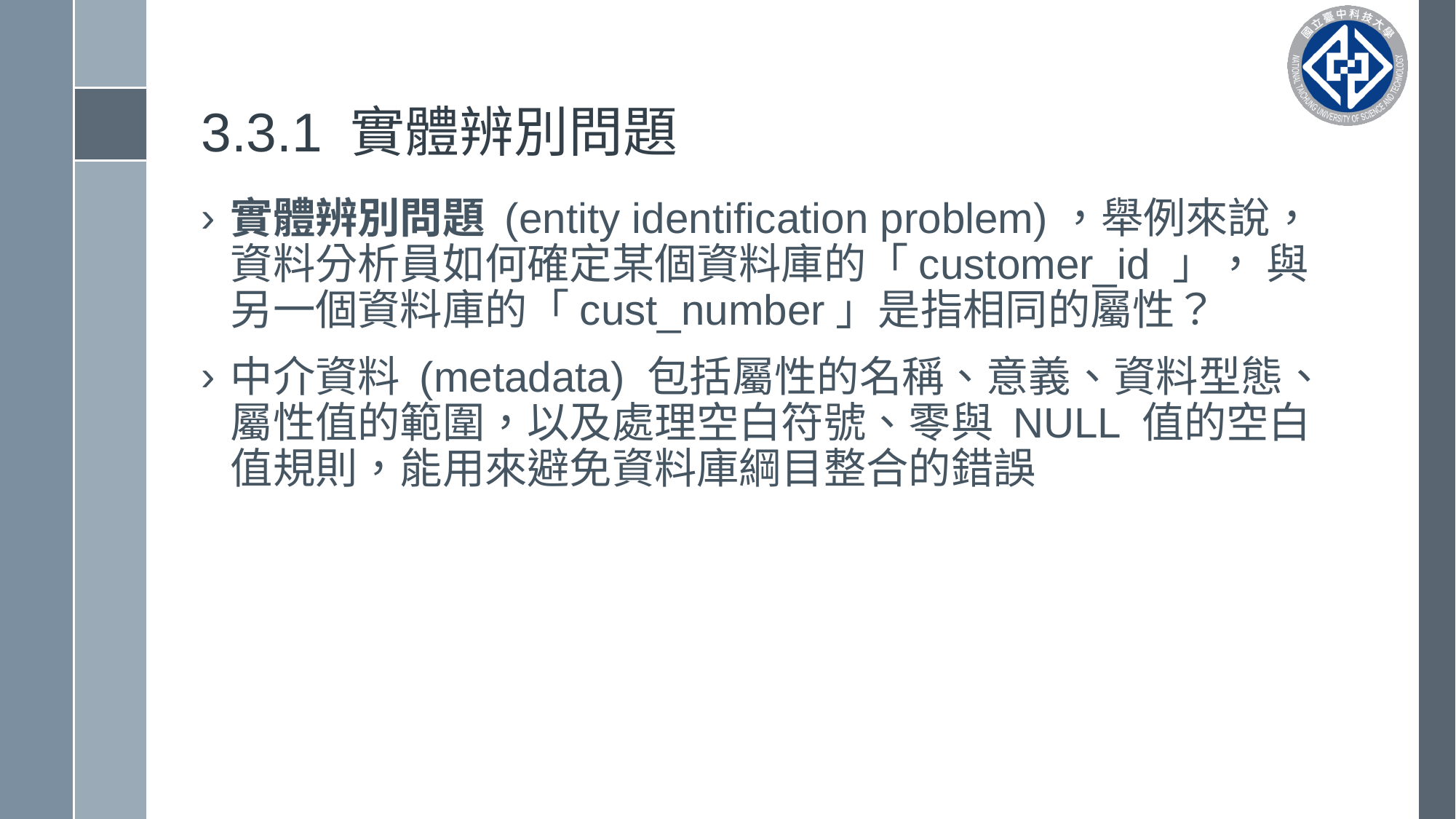

# 3.3.1 實體辨別問題
實體辨別問題 (entity identification problem)，舉例來說，資料分析員如何確定某個資料庫的「customer_id 」， 與另一個資料庫的「cust_number」是指相同的屬性？
中介資料 (metadata) 包括屬性的名稱、意義、資料型態、屬性值的範圍，以及處理空白符號、零與 NULL 值的空白值規則，能用來避免資料庫綱目整合的錯誤